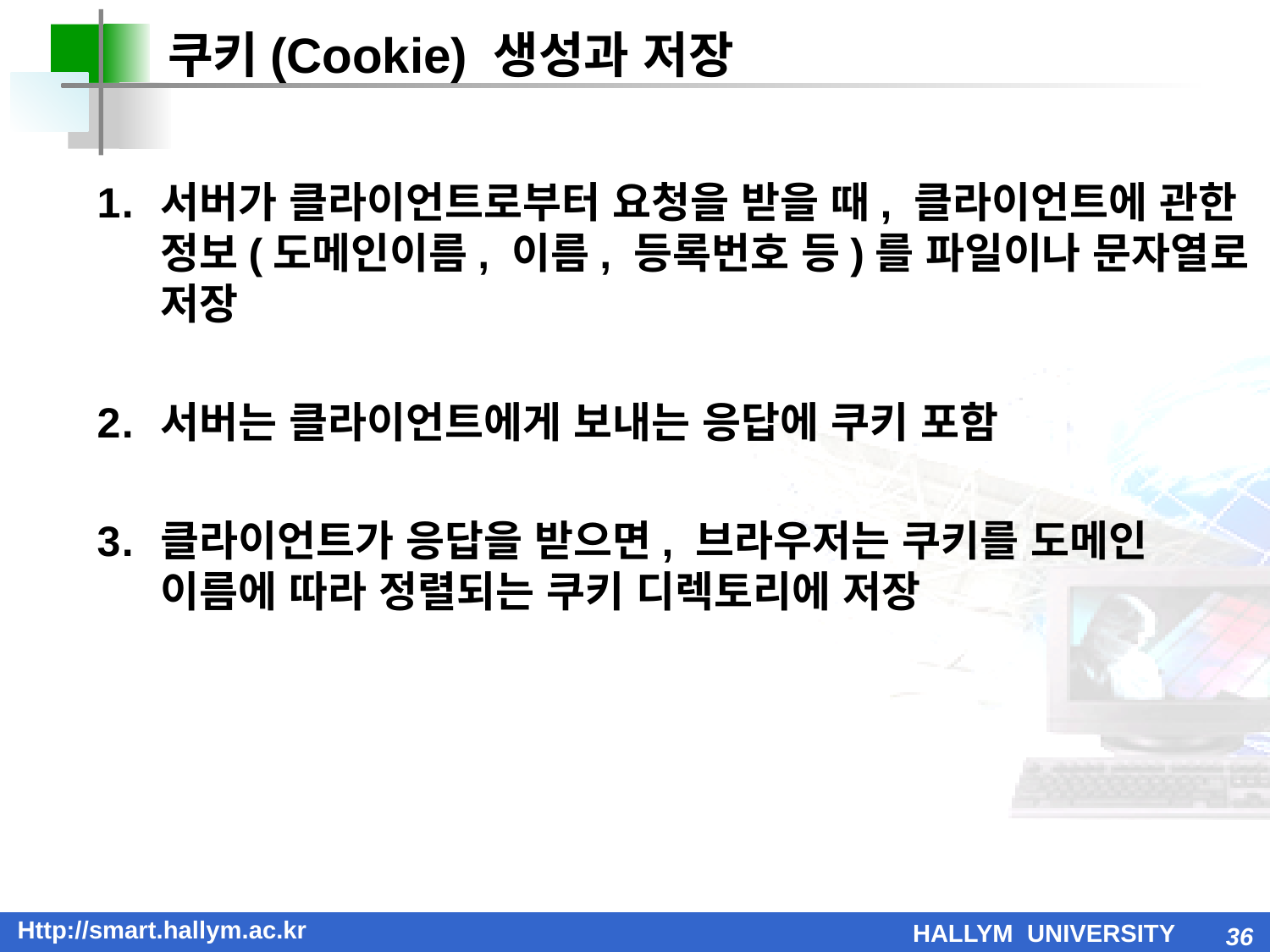

쿠키(Cookie) 생성과 저장

서버가 클라이언트로부터 요청을 받을 때, 클라이언트에 관한 정보(도메인이름, 이름, 등록번호 등)를 파일이나 문자열로 저장

서버는 클라이언트에게 보내는 응답에 쿠키 포함

클라이언트가 응답을 받으면, 브라우저는 쿠키를 도메인 이름에 따라 정렬되는 쿠키 디렉토리에 저장

36